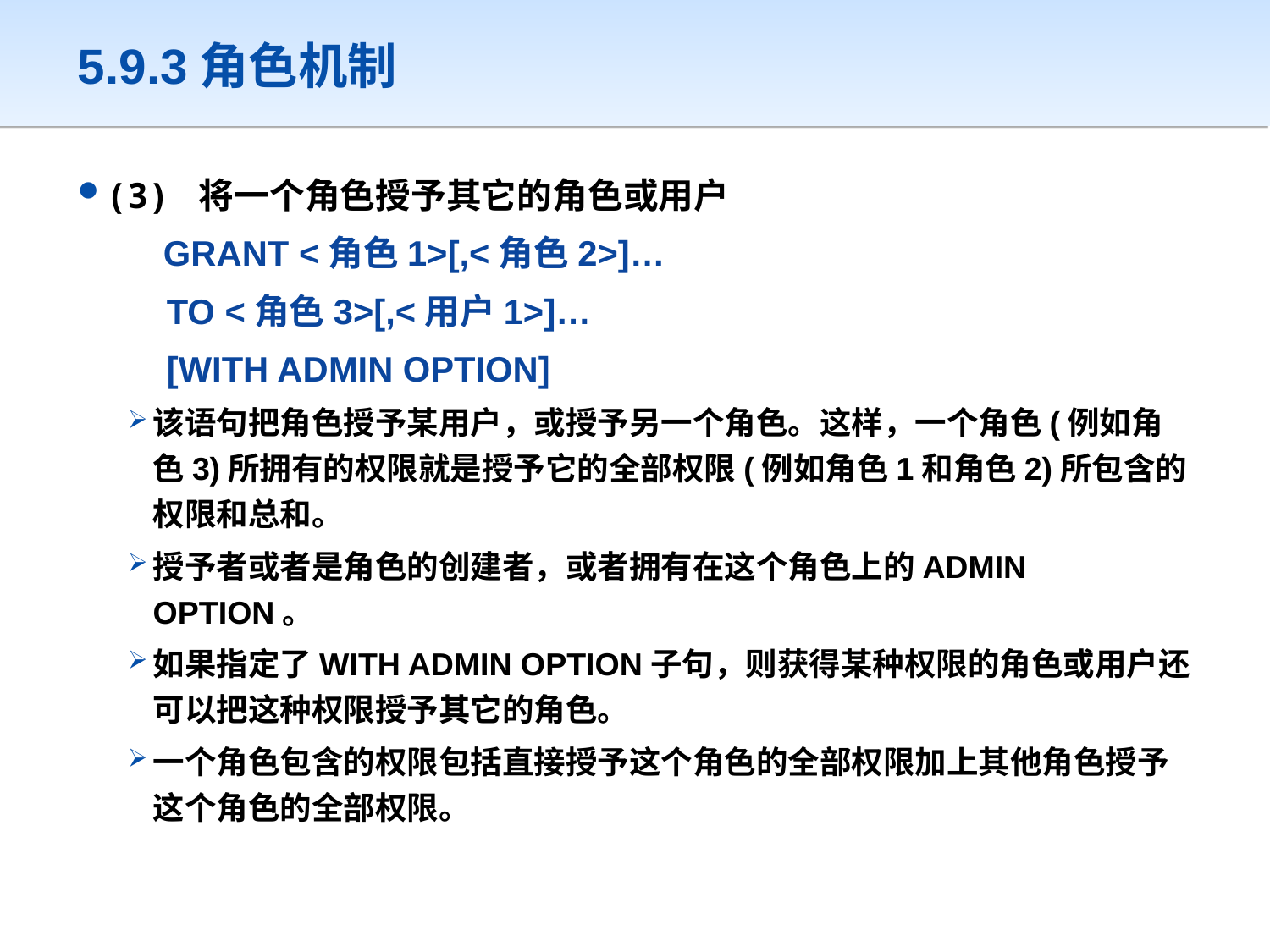

# 5.9.3角色机制
(3) 将一个角色授予其它的角色或用户
    GRANT <角色1>[,<角色2>]…
    TO <角色3>[,<用户1>]…
    [WITH ADMIN OPTION]
该语句把角色授予某用户，或授予另一个角色。这样，一个角色(例如角色3)所拥有的权限就是授予它的全部权限(例如角色1和角色2)所包含的权限和总和。
授予者或者是角色的创建者，或者拥有在这个角色上的ADMIN OPTION。
如果指定了WITH ADMIN OPTION子句，则获得某种权限的角色或用户还可以把这种权限授予其它的角色。
一个角色包含的权限包括直接授予这个角色的全部权限加上其他角色授予这个角色的全部权限。